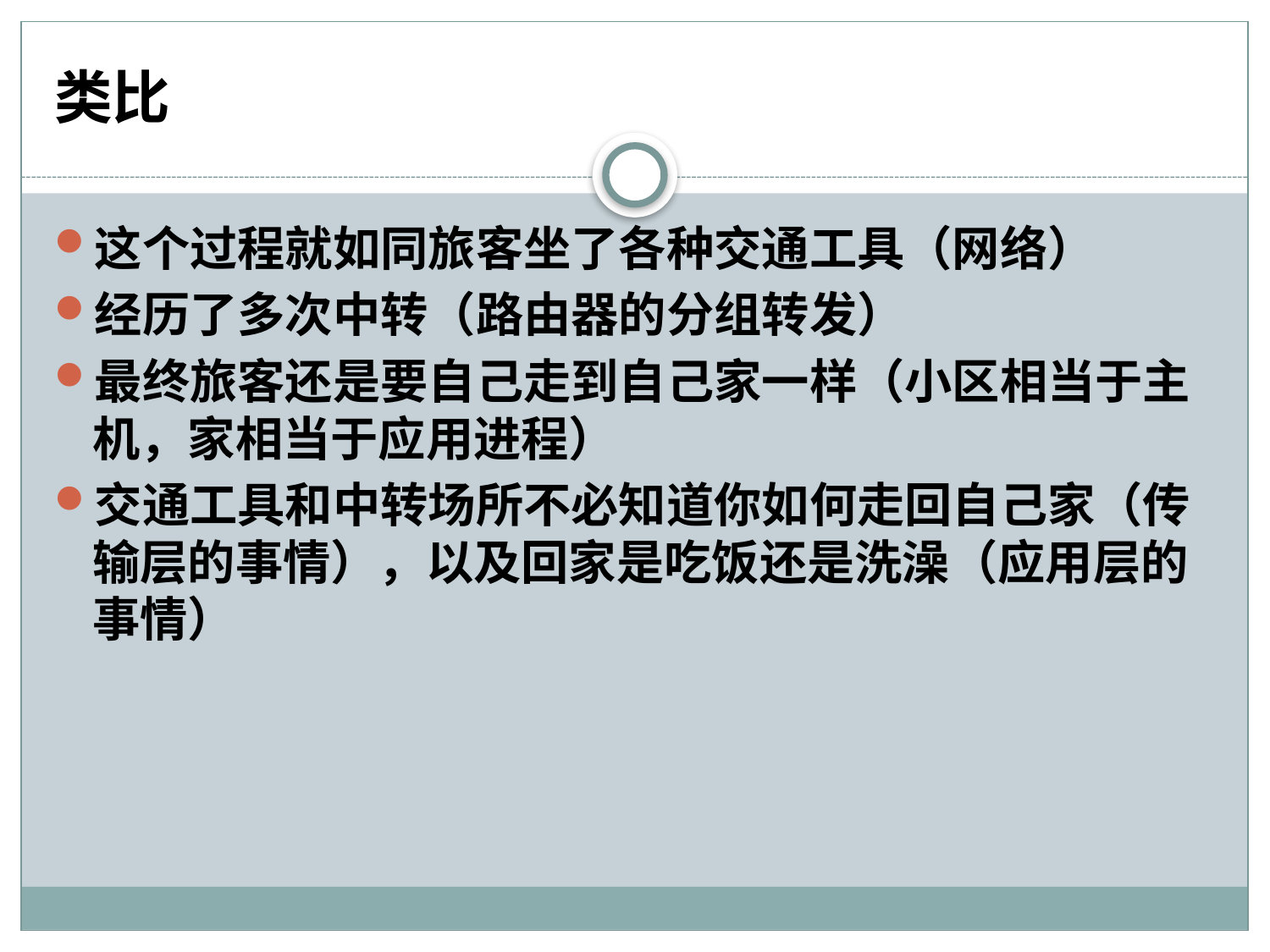

# 类比
这个过程就如同旅客坐了各种交通工具（网络）
经历了多次中转（路由器的分组转发）
最终旅客还是要自己走到自己家一样（小区相当于主机，家相当于应用进程）
交通工具和中转场所不必知道你如何走回自己家（传输层的事情），以及回家是吃饭还是洗澡（应用层的事情）